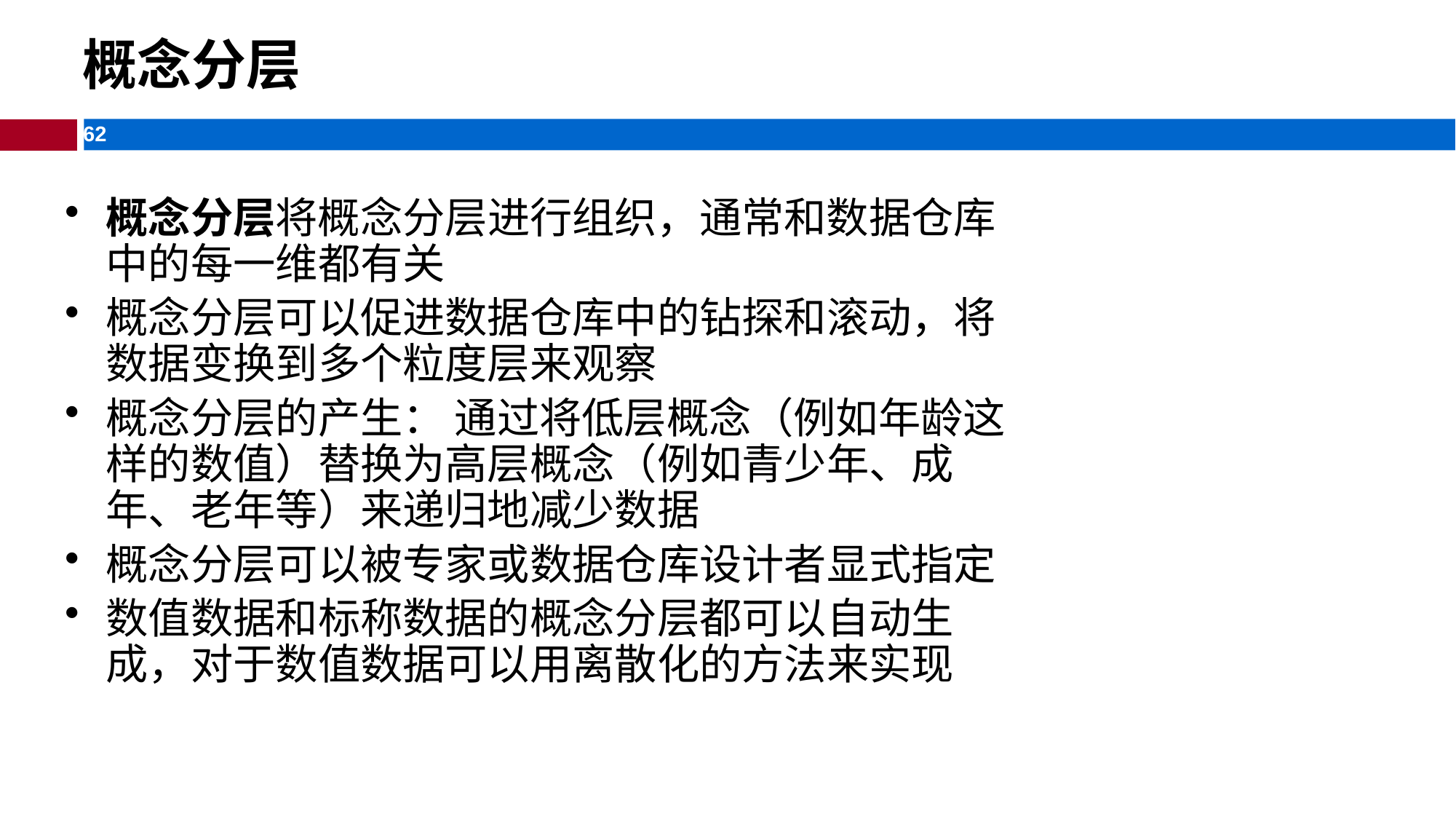

概念分层
概念分层将概念分层进行组织，通常和数据仓库中的每一维都有关
概念分层可以促进数据仓库中的钻探和滚动，将数据变换到多个粒度层来观察
概念分层的产生： 通过将低层概念（例如年龄这样的数值）替换为高层概念（例如青少年、成年、老年等）来递归地减少数据
概念分层可以被专家或数据仓库设计者显式指定
数值数据和标称数据的概念分层都可以自动生成，对于数值数据可以用离散化的方法来实现